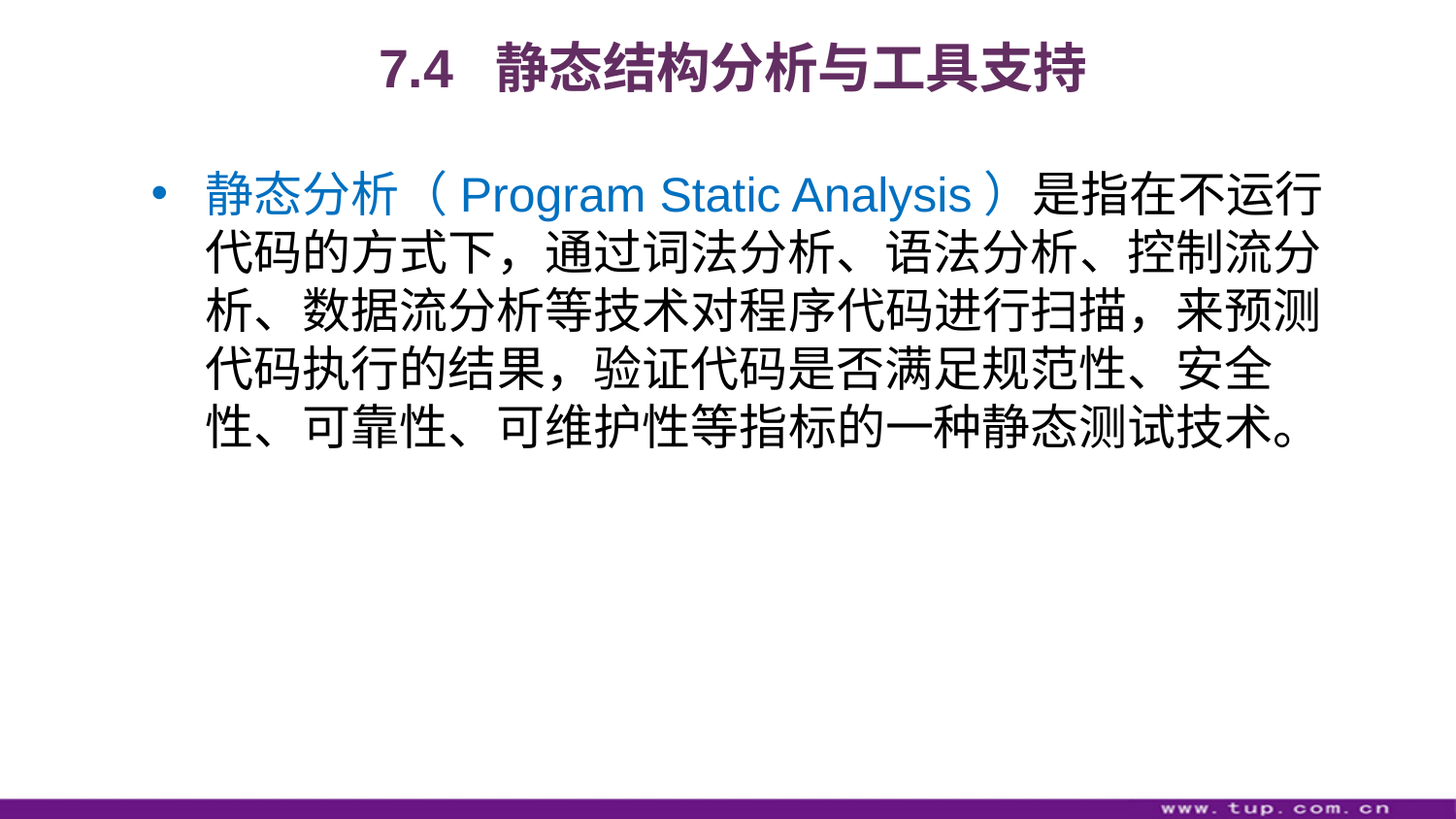

7.4  静态结构分析与工具支持
静态分析（Program Static Analysis）是指在不运行代码的方式下，通过词法分析、语法分析、控制流分析、数据流分析等技术对程序代码进行扫描，来预测代码执行的结果，验证代码是否满足规范性、安全性、可靠性、可维护性等指标的一种静态测试技术。